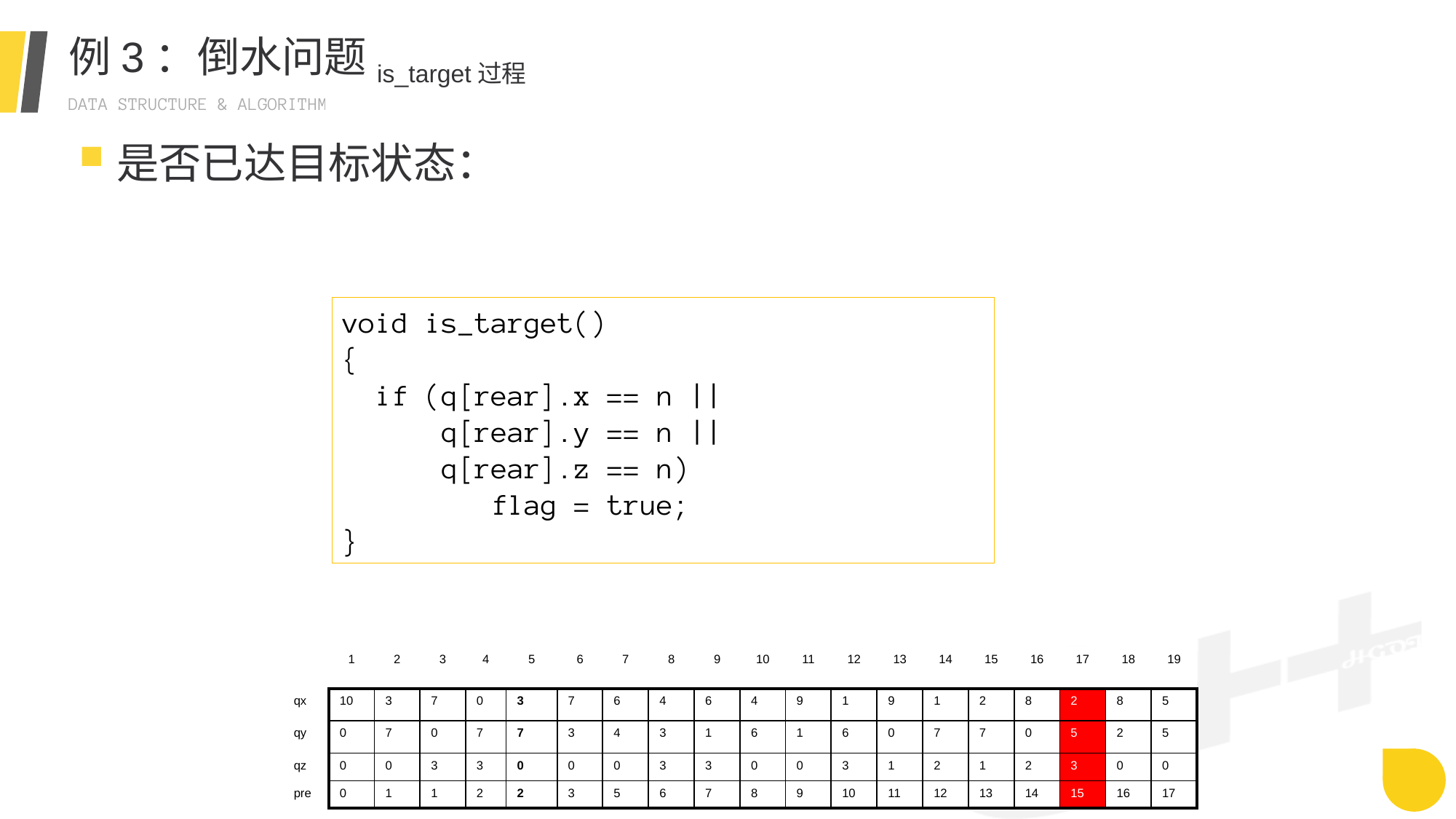

# 例3：倒水问题is_target过程
是否已达目标状态：
void is_target()
{
  if (q[rear].x == n ||
      q[rear].y == n ||
      q[rear].z == n)
         flag = true;
}
|  | 1 | 2 | 3 | 4 | 5 | 6 | 7 | 8 | 9 | 10 | 11 | 12 | 13 | 14 | 15 | 16 | 17 | 18 | 19 |
| --- | --- | --- | --- | --- | --- | --- | --- | --- | --- | --- | --- | --- | --- | --- | --- | --- | --- | --- | --- |
| qx | 10 | 3 | 7 | 0 | 3 | 7 | 6 | 4 | 6 | 4 | 9 | 1 | 9 | 1 | 2 | 8 | 2 | 8 | 5 |
| qy | 0 | 7 | 0 | 7 | 7 | 3 | 4 | 3 | 1 | 6 | 1 | 6 | 0 | 7 | 7 | 0 | 5 | 2 | 5 |
| qz | 0 | 0 | 3 | 3 | 0 | 0 | 0 | 3 | 3 | 0 | 0 | 3 | 1 | 2 | 1 | 2 | 3 | 0 | 0 |
| pre | 0 | 1 | 1 | 2 | 2 | 3 | 5 | 6 | 7 | 8 | 9 | 10 | 11 | 12 | 13 | 14 | 15 | 16 | 17 |